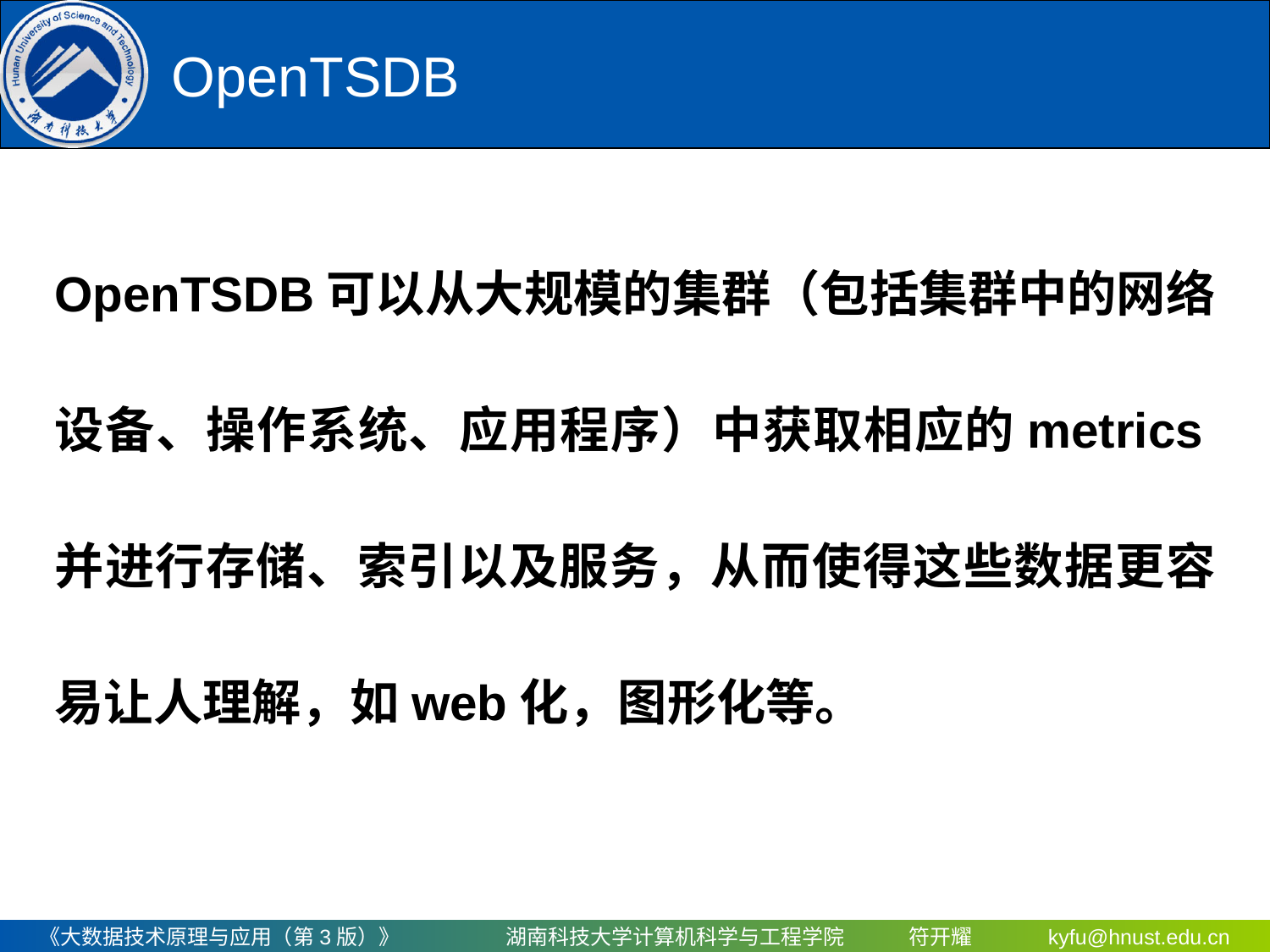

OpenTSDB
OpenTSDB可以从大规模的集群（包括集群中的网络设备、操作系统、应用程序）中获取相应的metrics并进行存储、索引以及服务，从而使得这些数据更容易让人理解，如web化，图形化等。